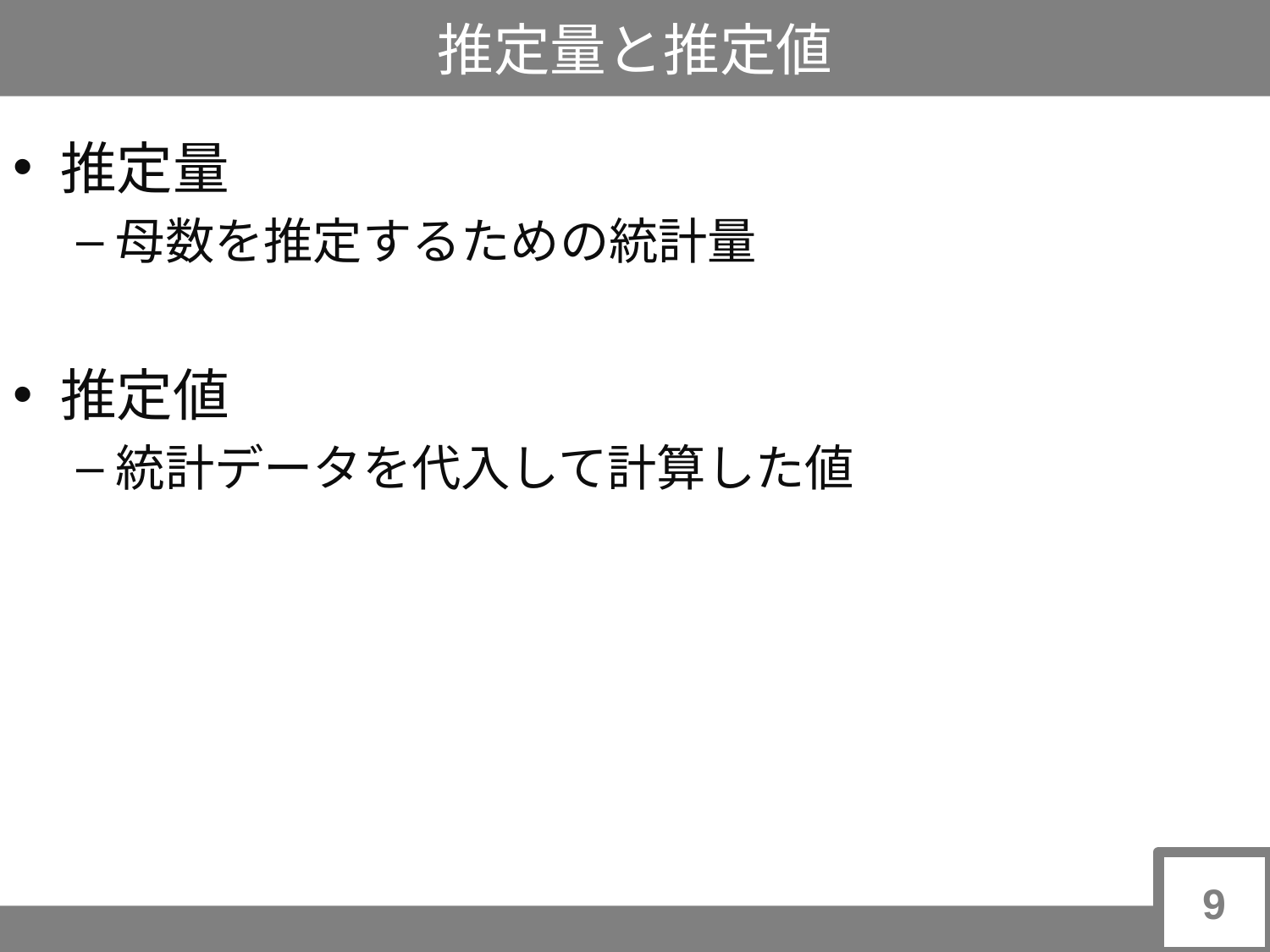

# 推定量と推定値
推定量
母数を推定するための統計量

推定値
統計データを代入して計算した値
9